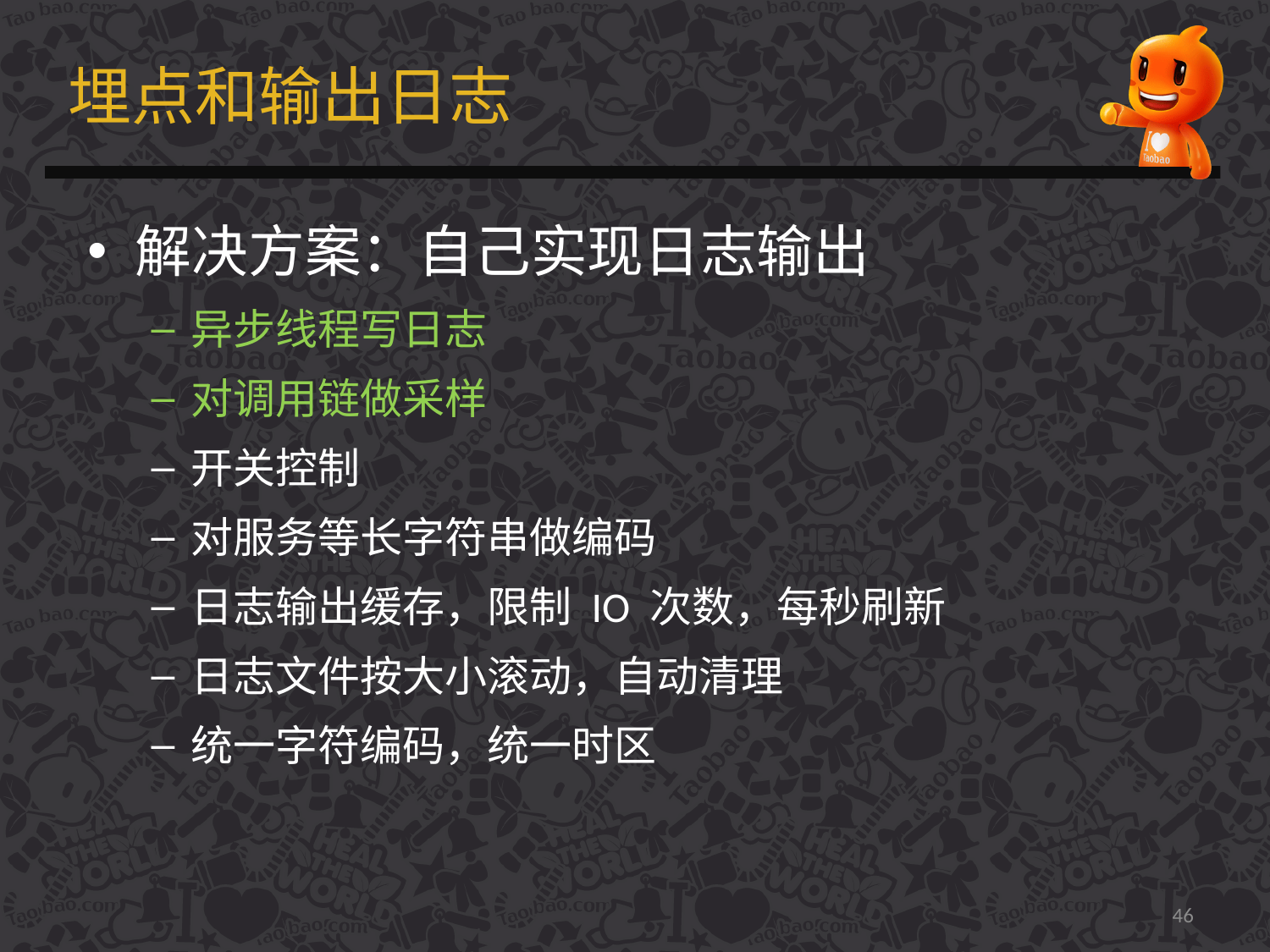

# 埋点和输出日志
解决方案：自己实现日志输出
异步线程写日志
对调用链做采样
开关控制
对服务等长字符串做编码
日志输出缓存，限制 IO 次数，每秒刷新
日志文件按大小滚动，自动清理
统一字符编码，统一时区
46